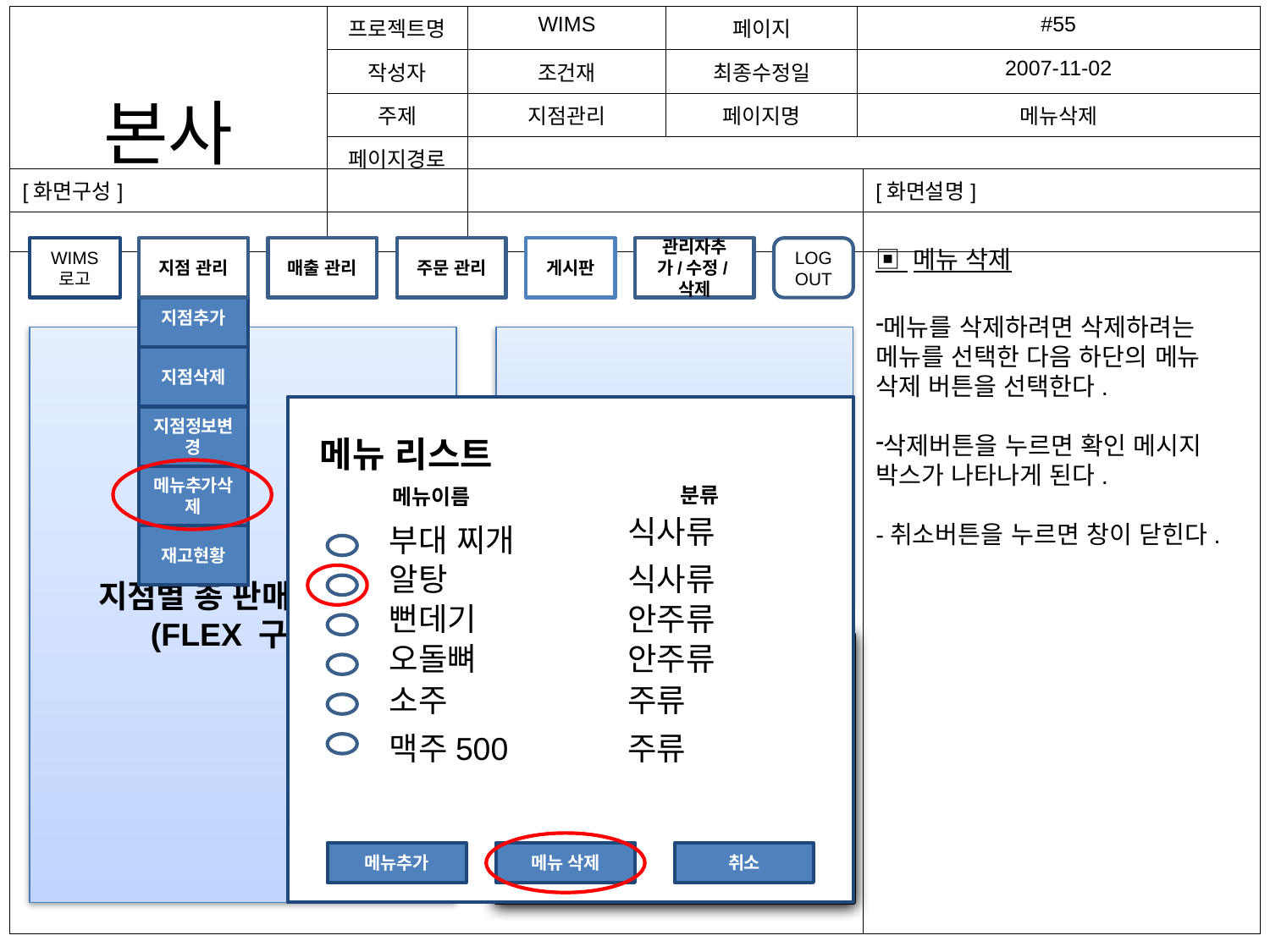

| 본사 | 프로젝트명 | WIMS | 페이지 | #55 |
| --- | --- | --- | --- | --- |
|  | 작성자 | 조건재 | 최종수정일 | 2007-11-02 |
|  | 주제 | 지점관리 | 페이지명 | 메뉴삭제 |
|  | 페이지경로 |  |  |  |
| [화면구성] | [화면설명] |
| --- | --- |
|  |  |
관리자추가/수정/삭제
WIMS
로고
지점 관리
매출 관리
주문 관리
게시판
LOG OUT
▣ 메뉴 삭제

메뉴를 삭제하려면 삭제하려는 메뉴를 선택한 다음 하단의 메뉴 삭제 버튼을 선택한다.

삭제버튼을 누르면 확인 메시지 박스가 나타나게 된다.

-취소버튼을 누르면 창이 닫힌다.
지점추가
지점별 총 판매량 차트
(FLEX 구현)
각 지점 측
주문요청 리스트
지점삭제

지점정보변경
메뉴 리스트

메뉴추가삭제
분류
메뉴이름
식사류
부대 찌개
재고현황

알탕
식사류

뻔데기
안주류

오돌뼈
안주류
본사게시판 최근 내용

소주
주류

맥주500
주류

메뉴추가
메뉴 삭제
취소